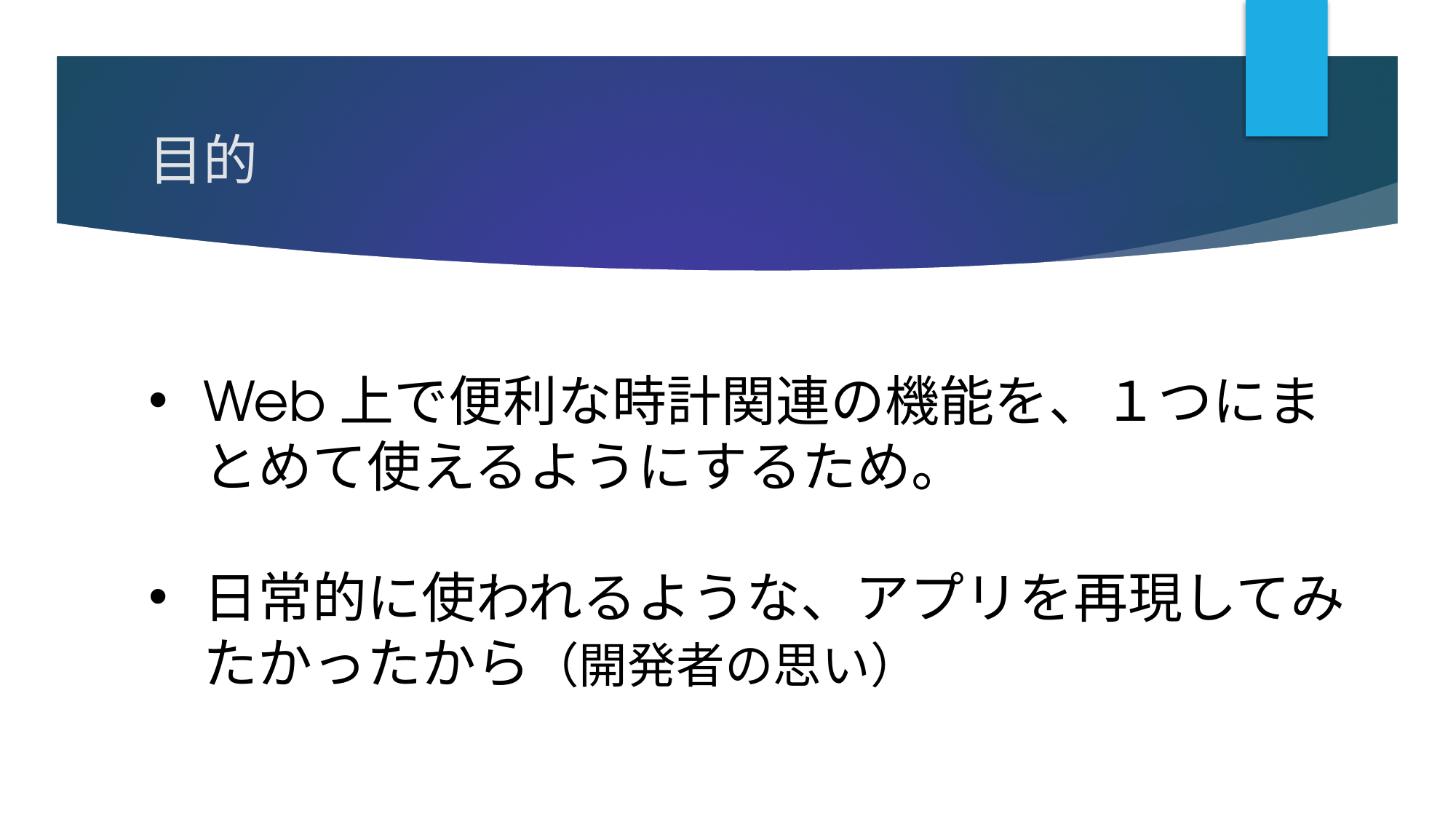

# 目的
Web上で便利な時計関連の機能を、１つにまとめて使えるようにするため。

日常的に使われるような、アプリを再現してみたかったから（開発者の思い）